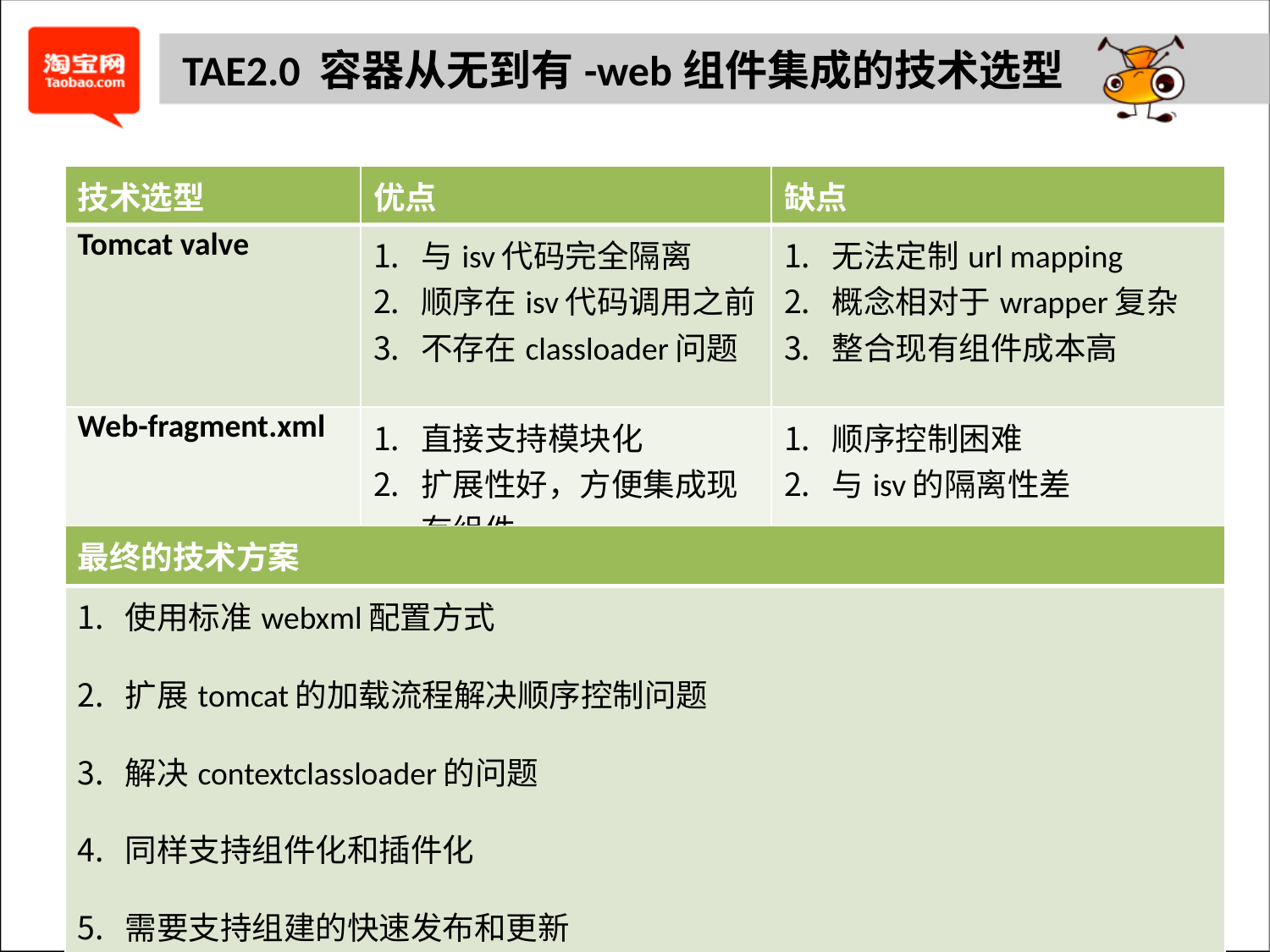

TAE2.0 容器从无到有-web组件集成的技术选型
| 技术选型 | 优点 | 缺点 |
| --- | --- | --- |
| Tomcat valve | 与isv代码完全隔离 顺序在isv代码调用之前 不存在classloader问题 | 无法定制url mapping 概念相对于wrapper复杂 整合现有组件成本高 |
| Web-fragment.xml | 直接支持模块化 扩展性好，方便集成现有组件 | 顺序控制困难 与isv的隔离性差 |
| 最终的技术方案 |
| --- |
| 使用标准webxml配置方式 扩展tomcat的加载流程解决顺序控制问题 解决contextclassloader的问题 同样支持组件化和插件化 需要支持组建的快速发布和更新 |